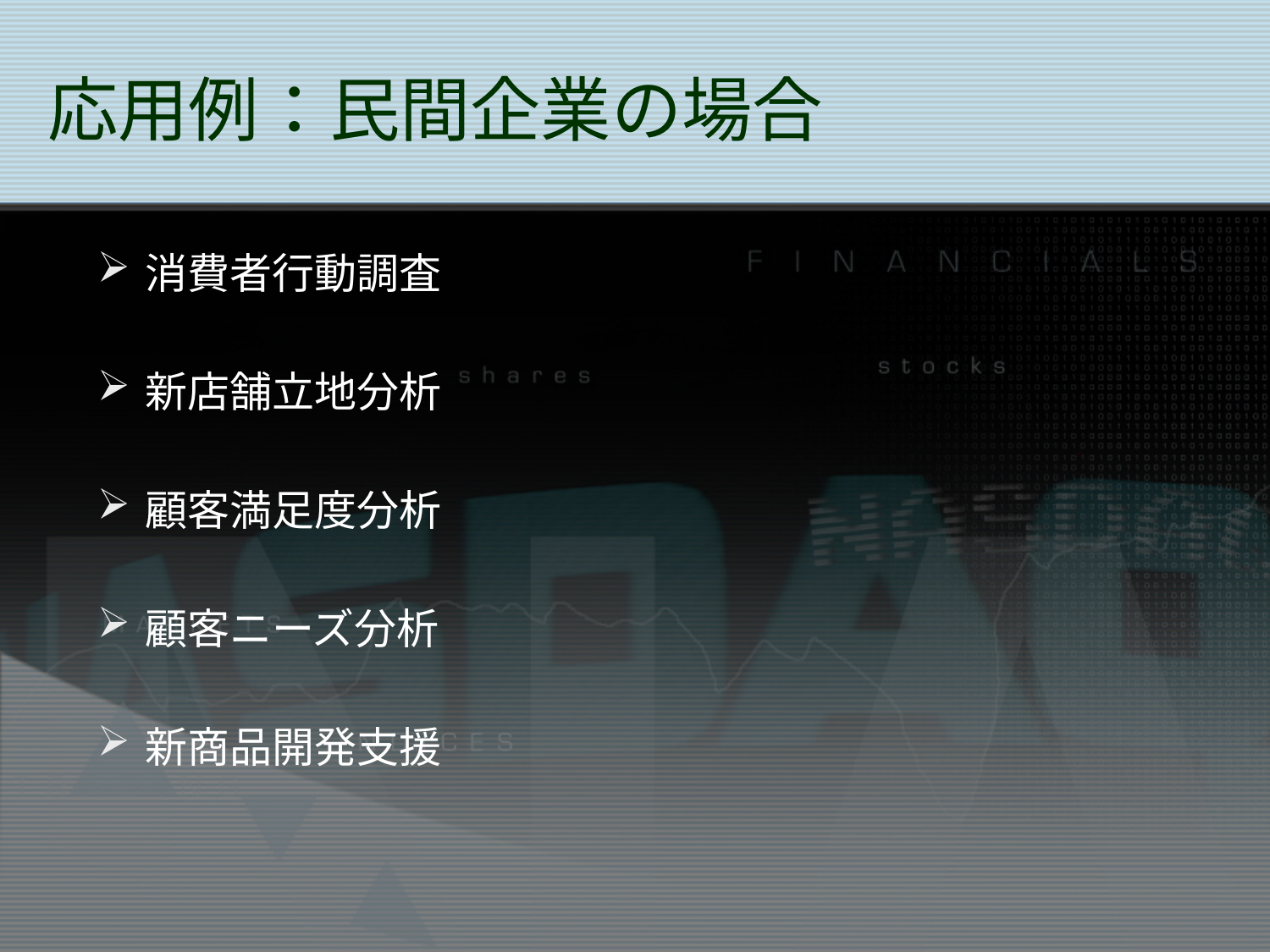

# 応用例：民間企業の場合
消費者行動調査

新店舗立地分析

顧客満足度分析

顧客ニーズ分析

新商品開発支援